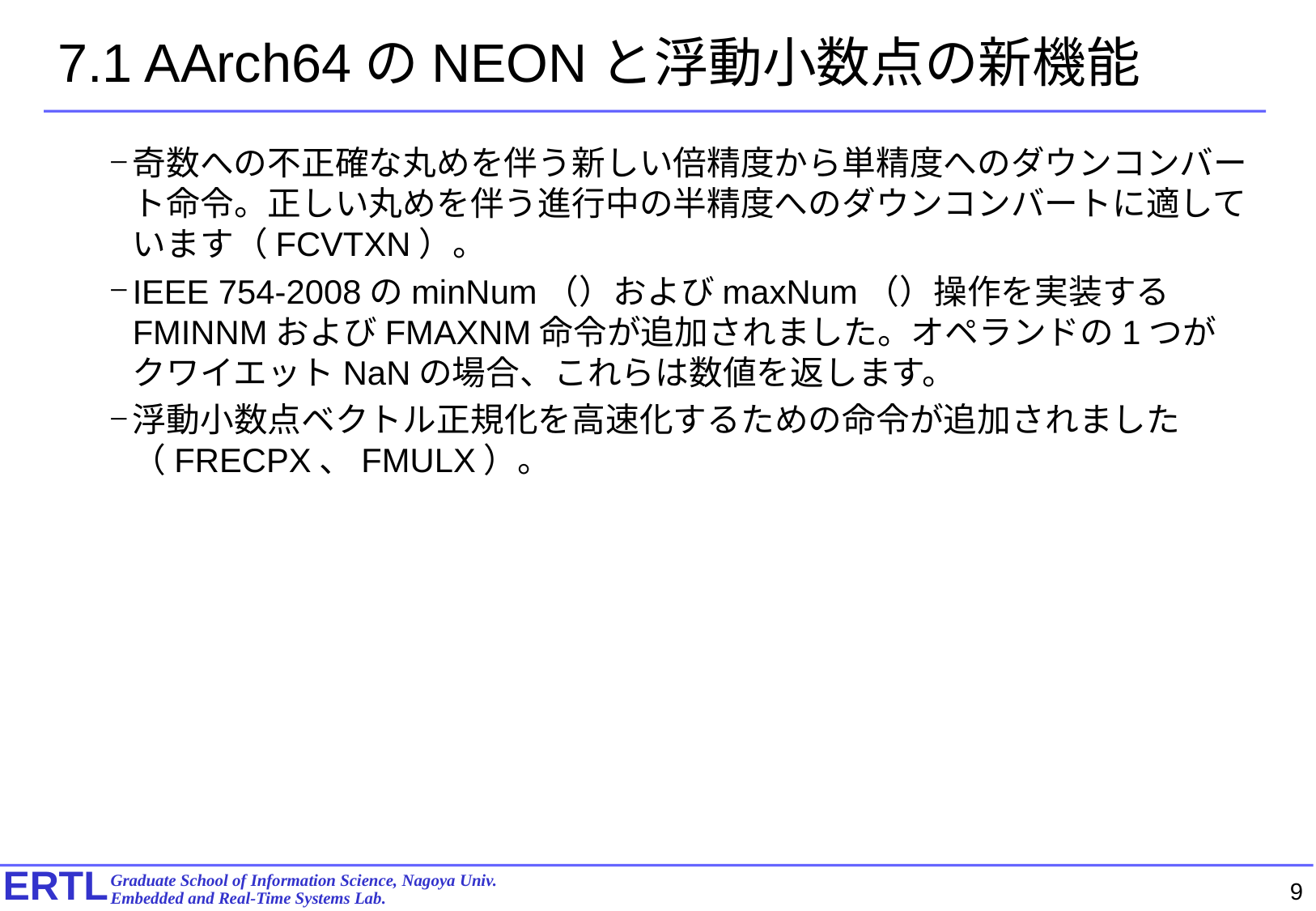

# 7.1 AArch64のNEONと浮動小数点の新機能
奇数への不正確な丸めを伴う新しい倍精度から単精度へのダウンコンバート命令。正しい丸めを伴う進行中の半精度へのダウンコンバートに適しています（FCVTXN）。
IEEE 754-2008のminNum（）およびmaxNum（）操作を実装するFMINNMおよびFMAXNM命令が追加されました。オペランドの1つがクワイエットNaNの場合、これらは数値を返します。
浮動小数点ベクトル正規化を高速化するための命令が追加されました（FRECPX、FMULX）。

9